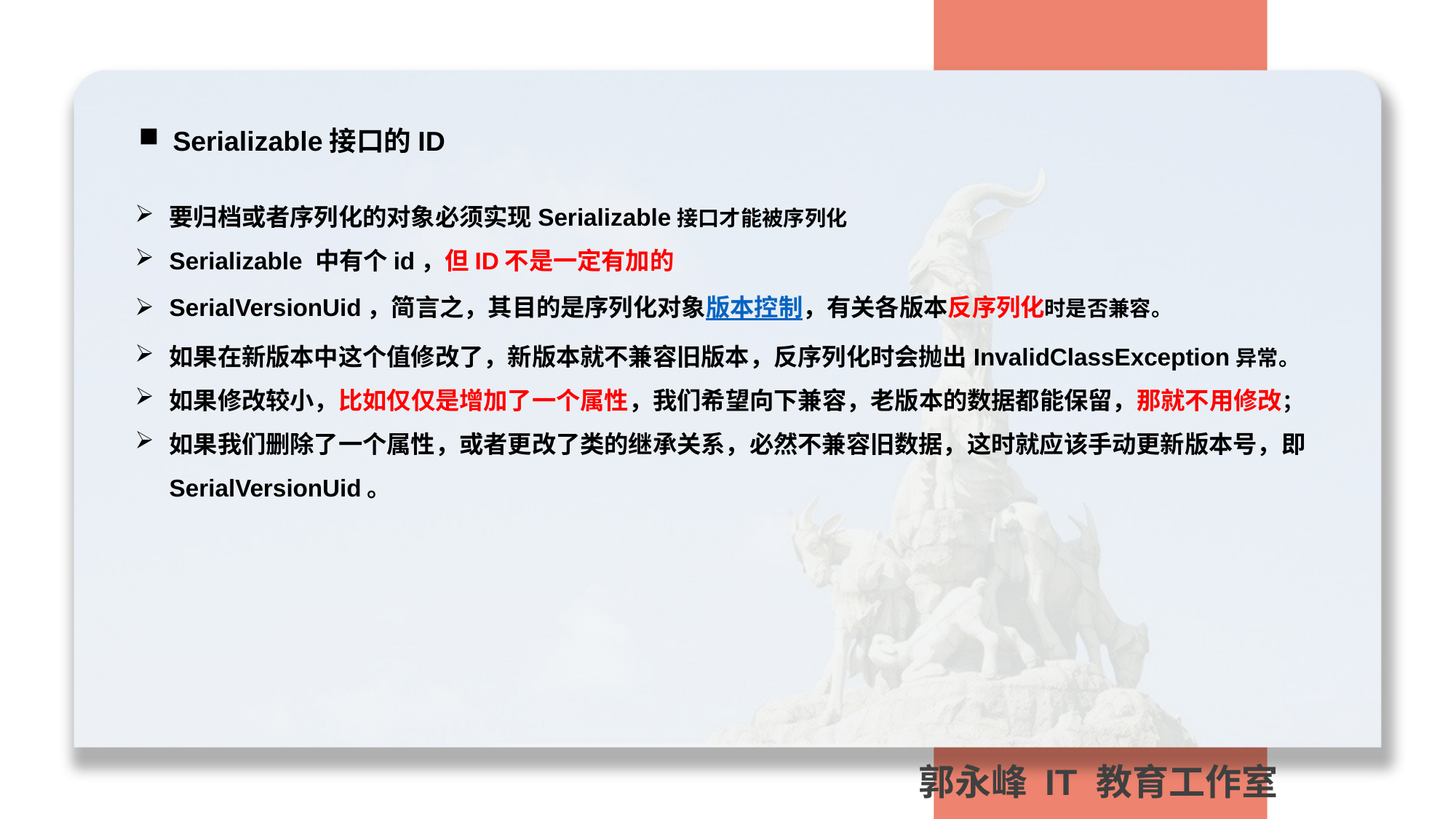

Serializable接口的ID
要归档或者序列化的对象必须实现Serializable接口才能被序列化
Serializable 中有个id，但ID不是一定有加的
SerialVersionUid，简言之，其目的是序列化对象版本控制，有关各版本反序列化时是否兼容。
如果在新版本中这个值修改了，新版本就不兼容旧版本，反序列化时会抛出InvalidClassException异常。
如果修改较小，比如仅仅是增加了一个属性，我们希望向下兼容，老版本的数据都能保留，那就不用修改；
如果我们删除了一个属性，或者更改了类的继承关系，必然不兼容旧数据，这时就应该手动更新版本号，即SerialVersionUid。